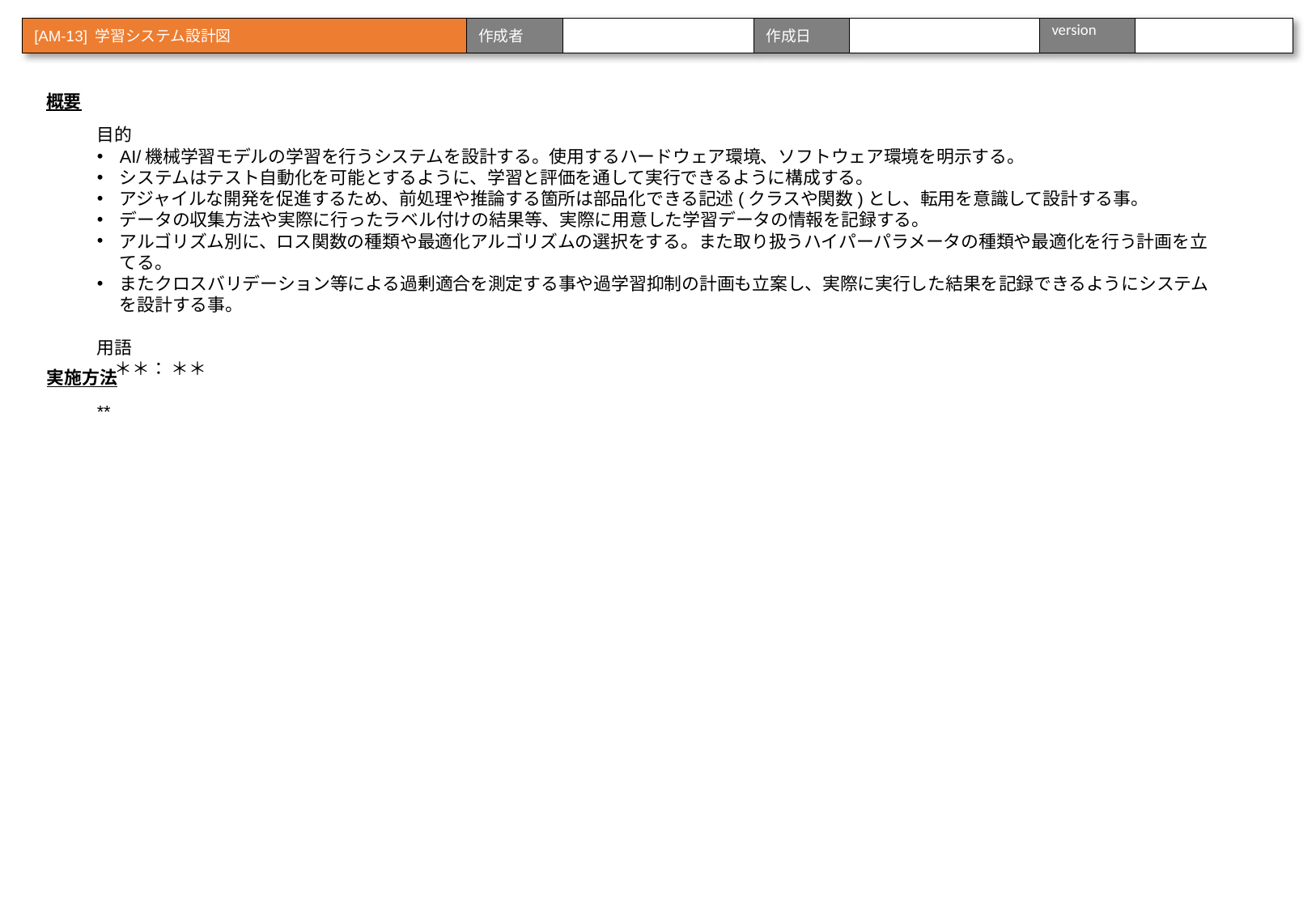

| [AM-13] 学習システム設計図 | 作成者 |  | 作成日 |  | version |  |
| --- | --- | --- | --- | --- | --- | --- |
概要
目的
AI/機械学習モデルの学習を行うシステムを設計する。使用するハードウェア環境、ソフトウェア環境を明示する。
システムはテスト自動化を可能とするように、学習と評価を通して実行できるように構成する。
アジャイルな開発を促進するため、前処理や推論する箇所は部品化できる記述(クラスや関数)とし、転用を意識して設計する事。
データの収集方法や実際に行ったラベル付けの結果等、実際に用意した学習データの情報を記録する。
アルゴリズム別に、ロス関数の種類や最適化アルゴリズムの選択をする。また取り扱うハイパーパラメータの種類や最適化を行う計画を立てる。
またクロスバリデーション等による過剰適合を測定する事や過学習抑制の計画も立案し、実際に実行した結果を記録できるようにシステムを設計する事。

用語
　＊＊： ＊＊
実施方法
**